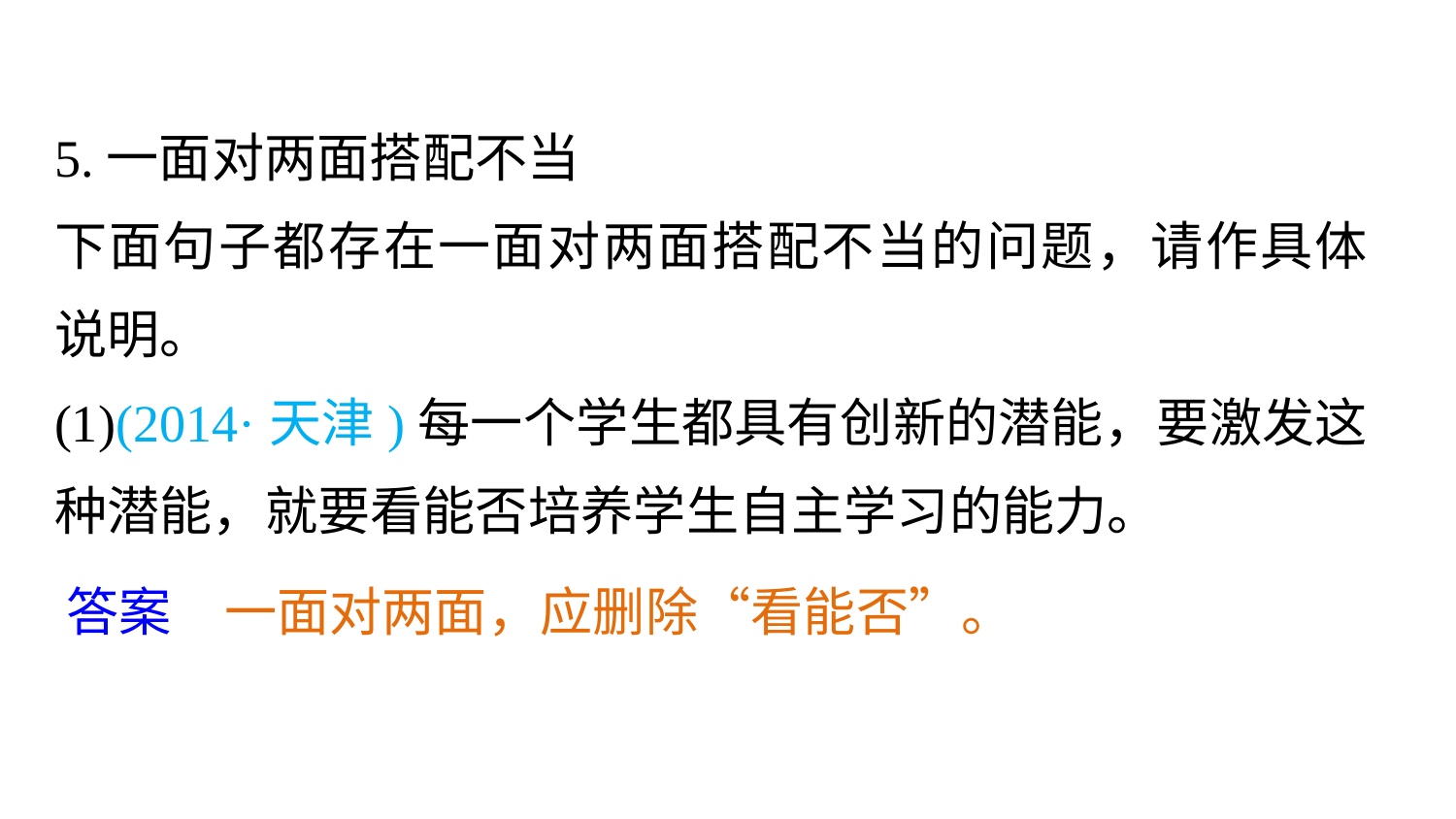

5.一面对两面搭配不当
下面句子都存在一面对两面搭配不当的问题，请作具体说明。
(1)(2014·天津)每一个学生都具有创新的潜能，要激发这种潜能，就要看能否培养学生自主学习的能力。
答案　一面对两面，应删除“看能否”。